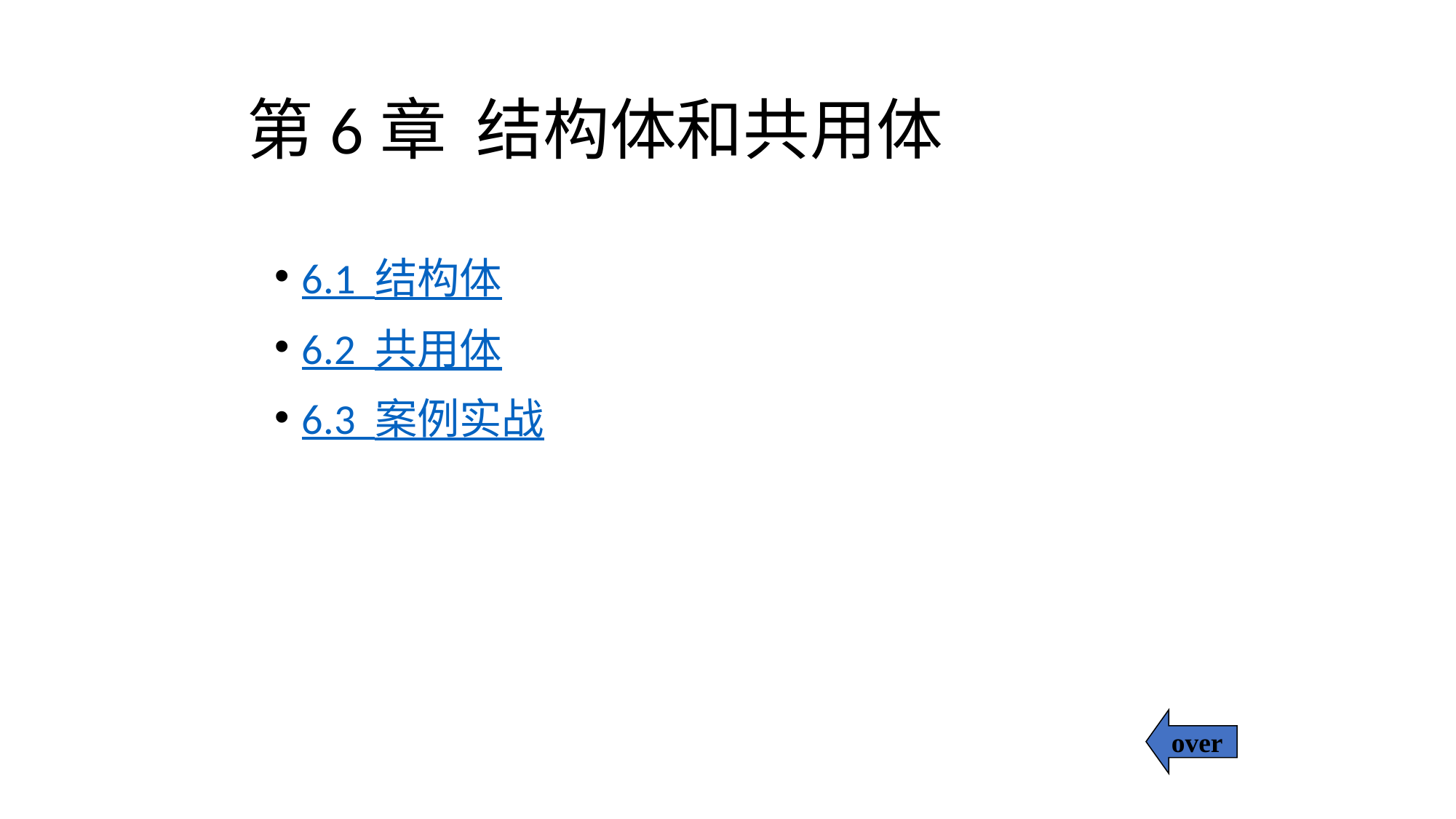

# 第6章  结构体和共用体
6.1  结构体
6.2  共用体
6.3  案例实战

over